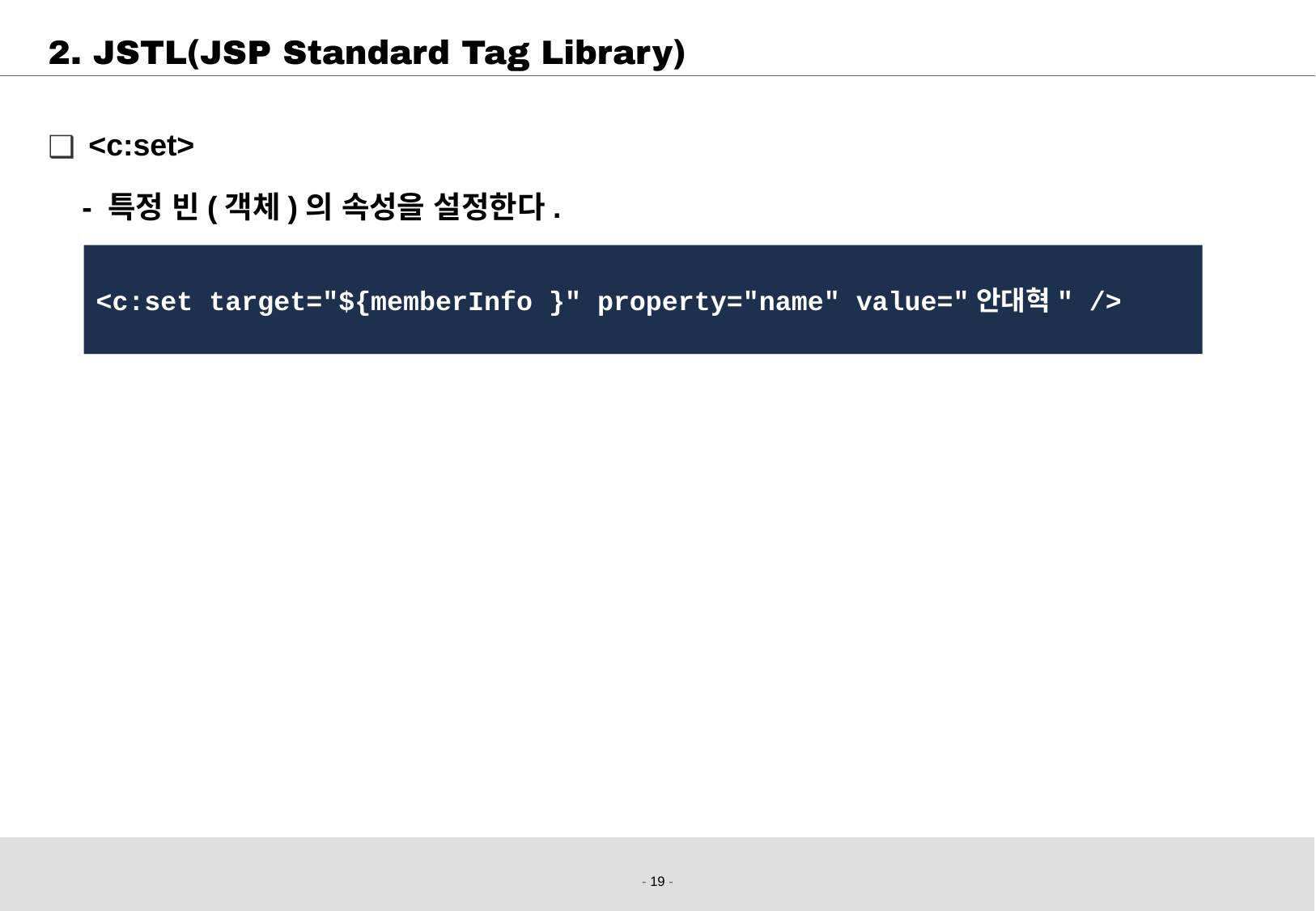

# 2. JSTL(JSP Standard Tag Library)
<c:set>
    - 특정 빈(객체)의 속성을 설정한다.

<c:set target="${memberInfo }" property="name" value="안대혁" />